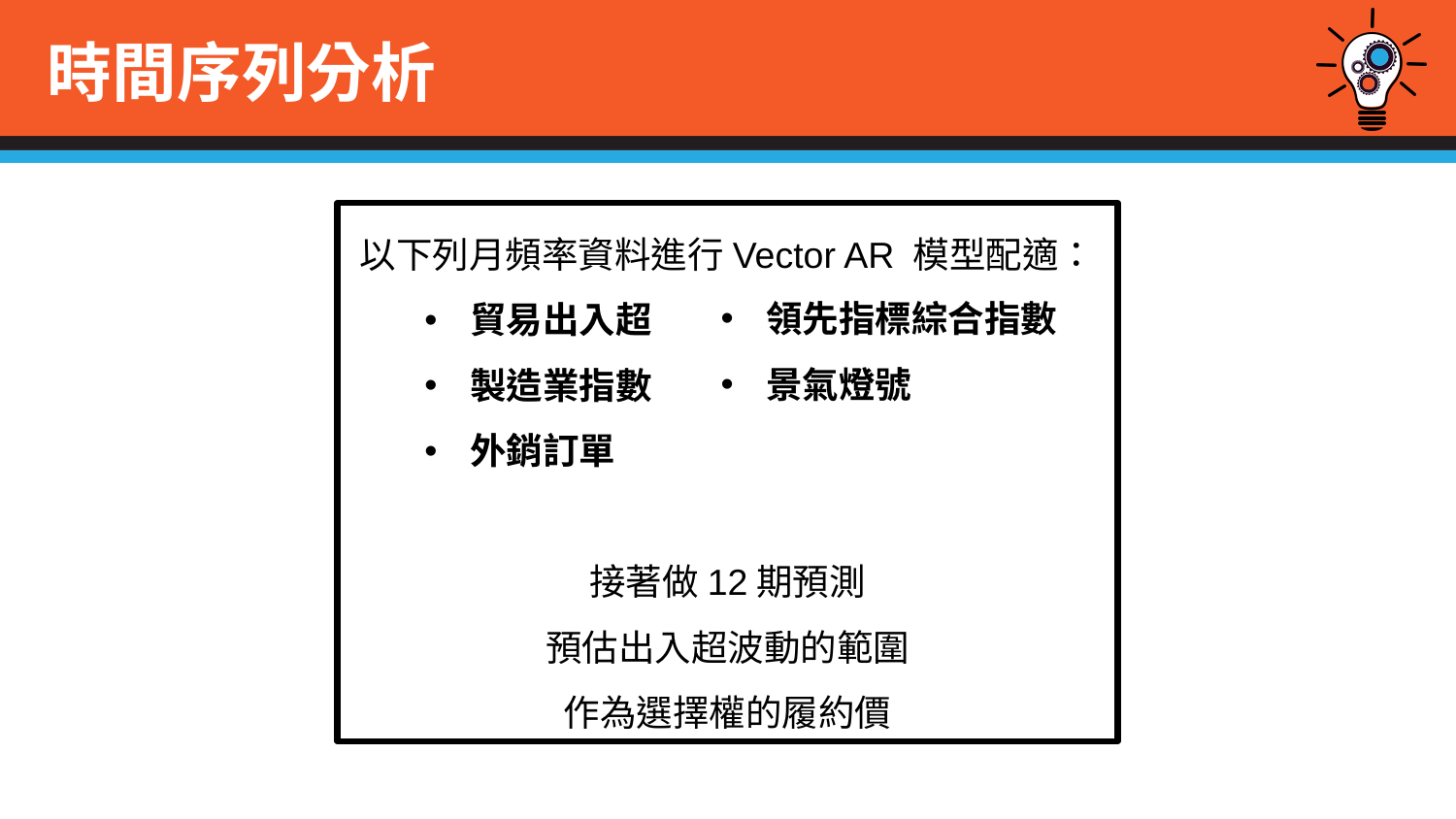

# 時間序列分析

以下列月頻率資料進行Vector AR 模型配適：
貿易出入超
製造業指數
外銷訂單

接著做12期預測
預估出入超波動的範圍
作為選擇權的履約價
領先指標綜合指數
景氣燈號